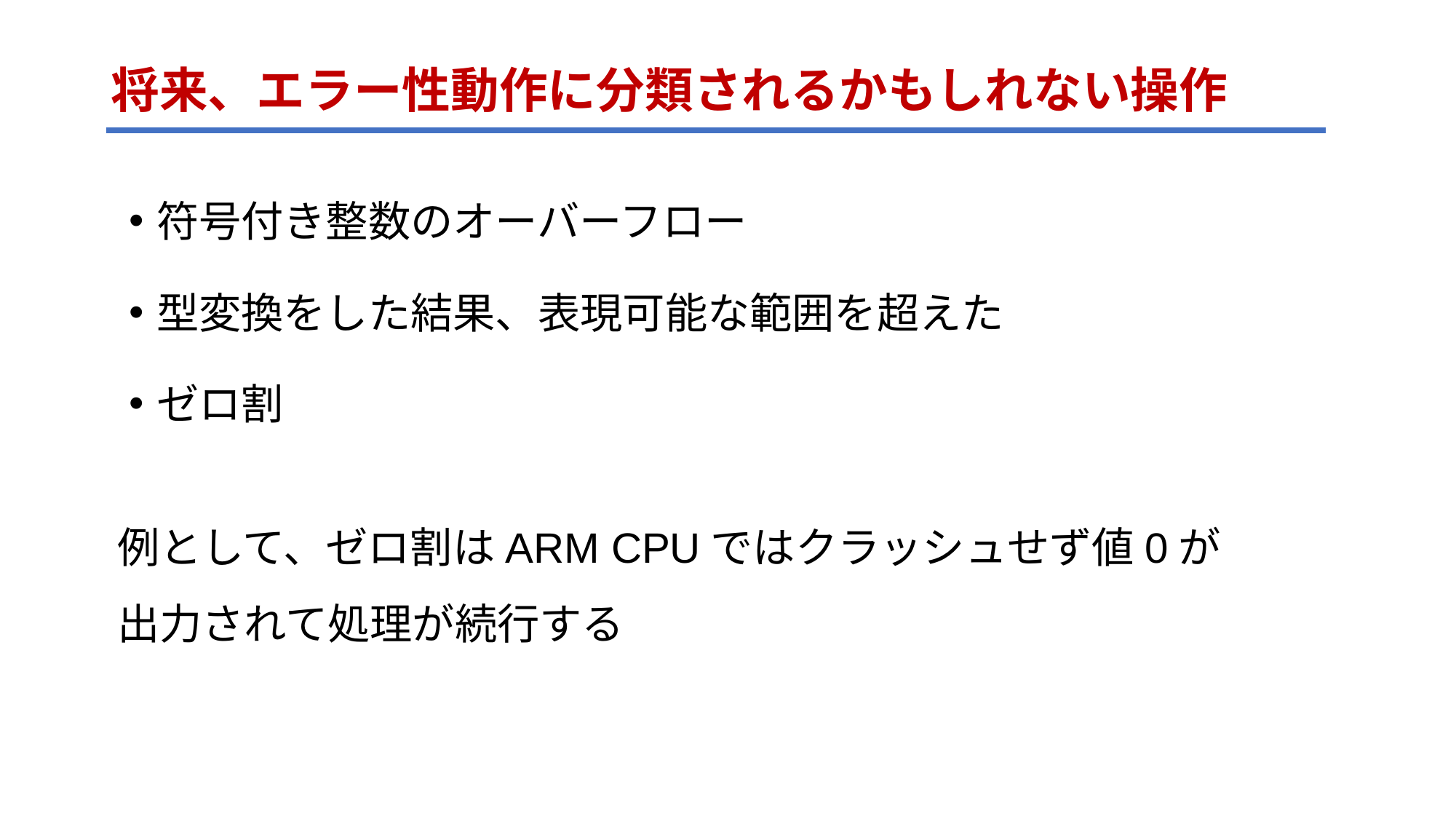

# 将来、エラー性動作に分類されるかもしれない操作
符号付き整数のオーバーフロー
型変換をした結果、表現可能な範囲を超えた
ゼロ割
例として、ゼロ割はARM CPUではクラッシュせず値0が
出力されて処理が続行する